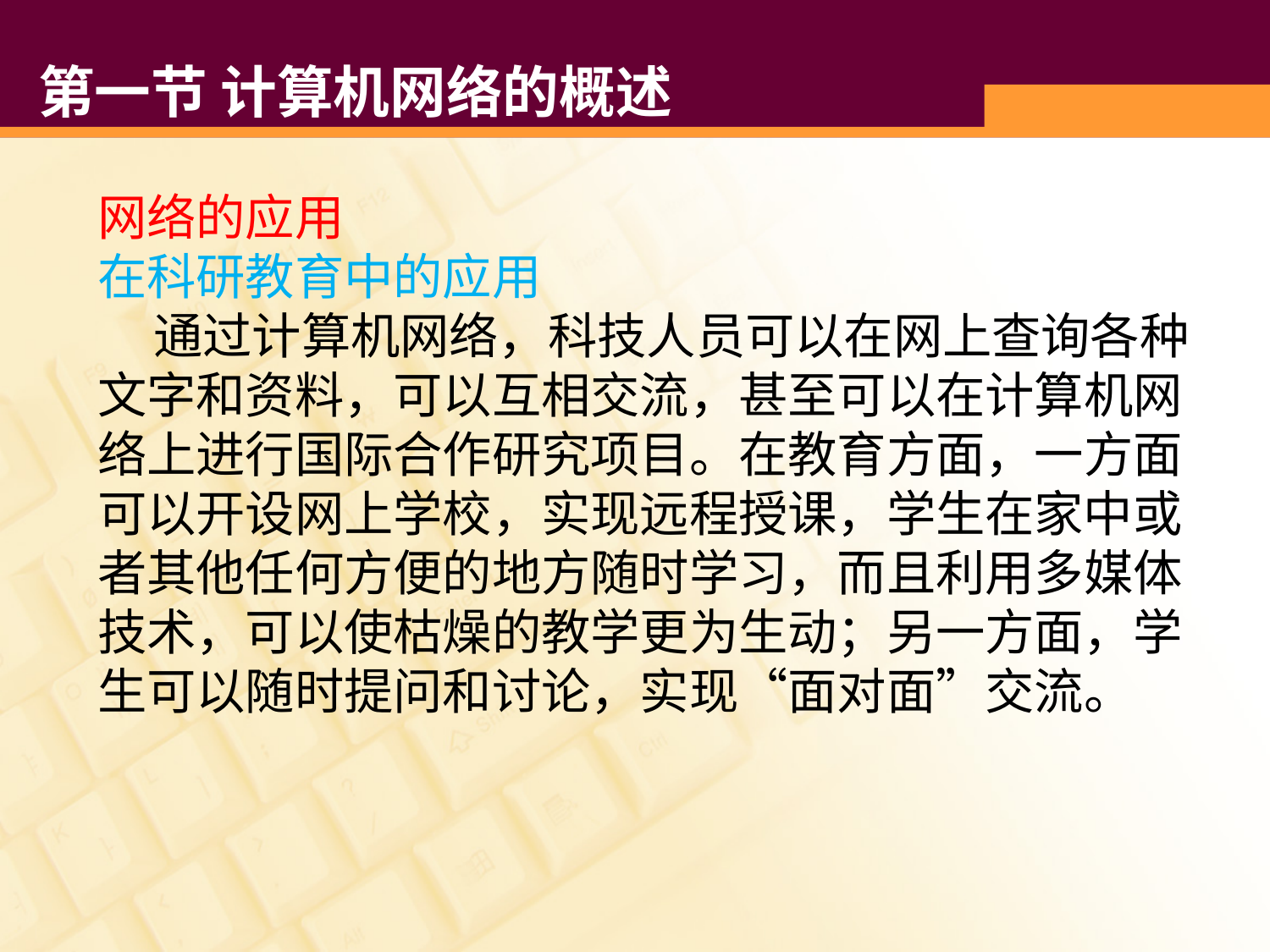

# 第一节 计算机网络的概述
网络的应用
在科研教育中的应用
    通过计算机网络，科技人员可以在网上查询各种文字和资料，可以互相交流，甚至可以在计算机网络上进行国际合作研究项目。在教育方面，一方面可以开设网上学校，实现远程授课，学生在家中或者其他任何方便的地方随时学习，而且利用多媒体技术，可以使枯燥的教学更为生动；另一方面，学生可以随时提问和讨论，实现“面对面”交流。